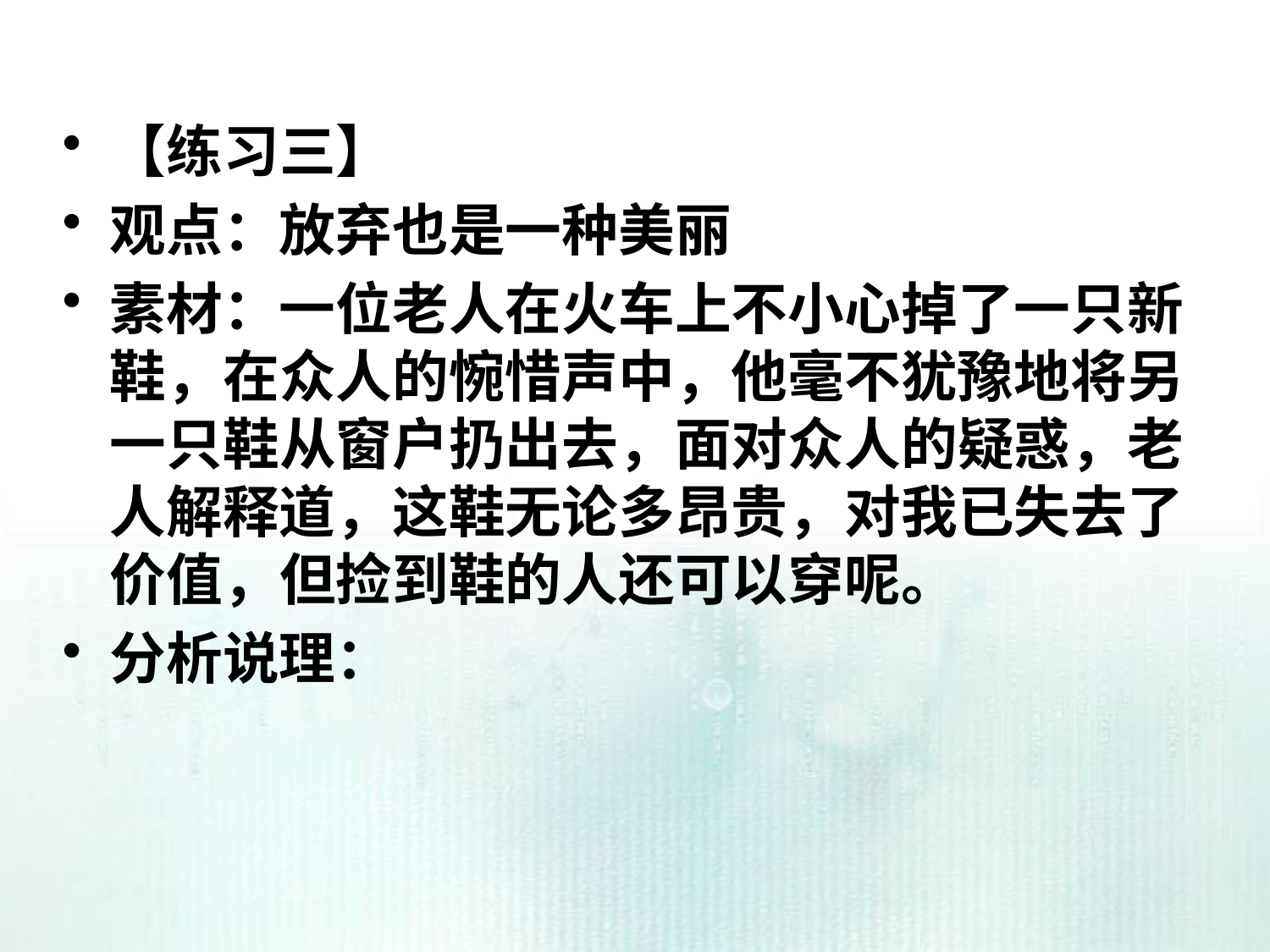

#
【练习三】
观点：放弃也是一种美丽
素材：一位老人在火车上不小心掉了一只新鞋，在众人的惋惜声中，他毫不犹豫地将另一只鞋从窗户扔出去，面对众人的疑惑，老人解释道，这鞋无论多昂贵，对我已失去了价值，但捡到鞋的人还可以穿呢。
分析说理：